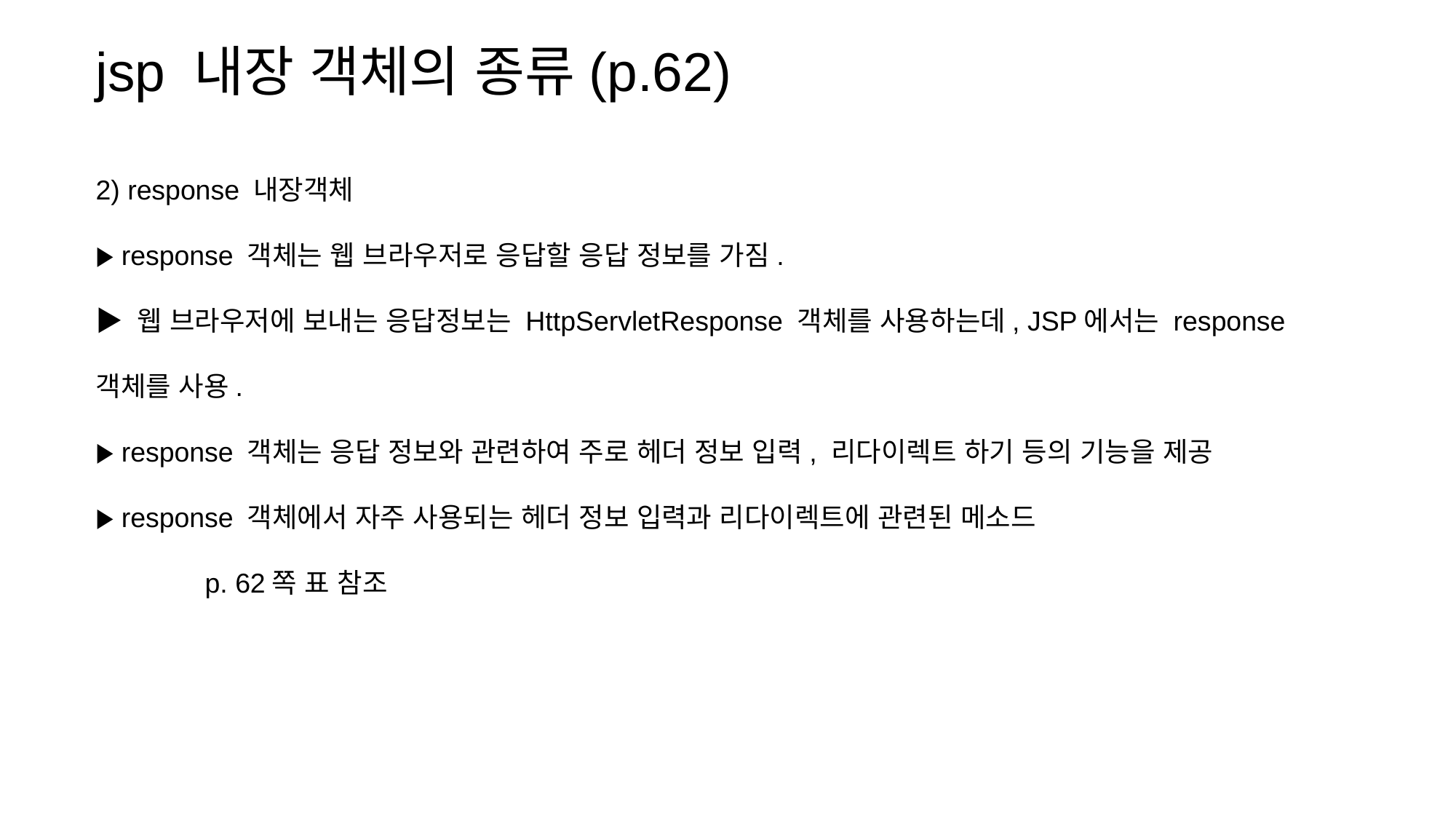

jsp 내장 객체의 종류(p.62)
2) response 내장객체
▶ response 객체는 웹 브라우저로 응답할 응답 정보를 가짐.
▶ 웹 브라우저에 보내는 응답정보는 HttpServletResponse 객체를 사용하는데, JSP에서는 response 객체를 사용.
▶ response 객체는 응답 정보와 관련하여 주로 헤더 정보 입력, 리다이렉트 하기 등의 기능을 제공
▶ response 객체에서 자주 사용되는 헤더 정보 입력과 리다이렉트에 관련된 메소드
	p. 62쪽 표 참조